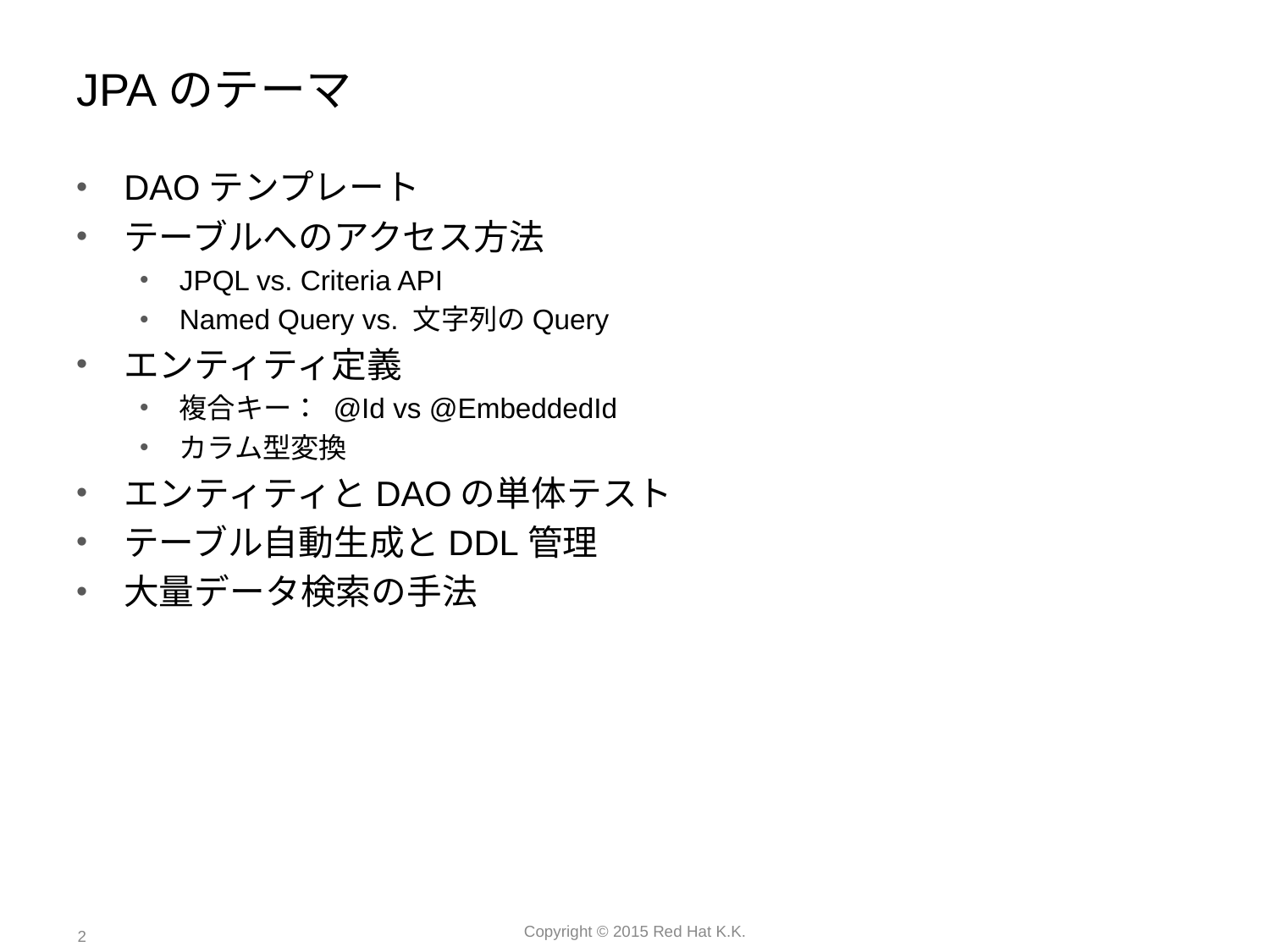

# JPAのテーマ
DAOテンプレート
テーブルへのアクセス方法
JPQL vs. Criteria API
Named Query vs. 文字列のQuery
エンティティ定義
複合キー： @Id vs @EmbeddedId
カラム型変換
エンティティとDAOの単体テスト
テーブル自動生成とDDL管理
大量データ検索の手法

2
Copyright © 2015 Red Hat K.K.